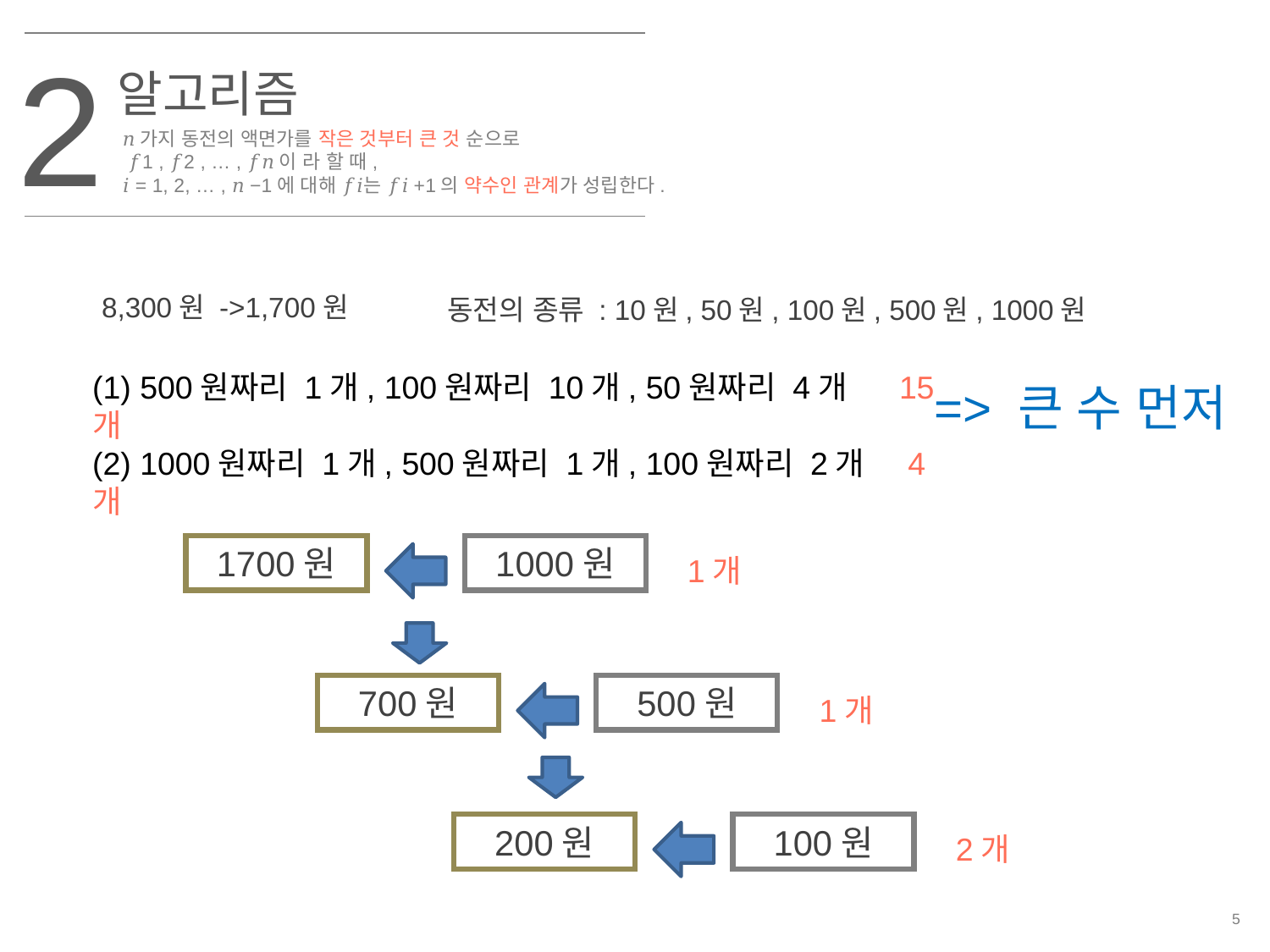

2
알고리즘
𝑛가지 동전의 액면가를 작은 것부터 큰 것 순으로
 𝑓1 , 𝑓2 , … , 𝑓𝑛이 라 할 때,
𝑖 = 1, 2, … , 𝑛 −1에 대해 𝑓𝑖는 𝑓𝑖+1의 약수인 관계가 성립한다.

8,300원 ->1,700원
동전의 종류 : 10원, 50원, 100원, 500원, 1000원

(1) 500원짜리 1개, 100원짜리 10개, 50원짜리 4개     15개
(2) 1000원짜리 1개, 500원짜리 1개, 100원짜리 2개    4개
=> 큰 수 먼저
1700원
1000원

1개

700원
500원

1개

200원
100원

2개